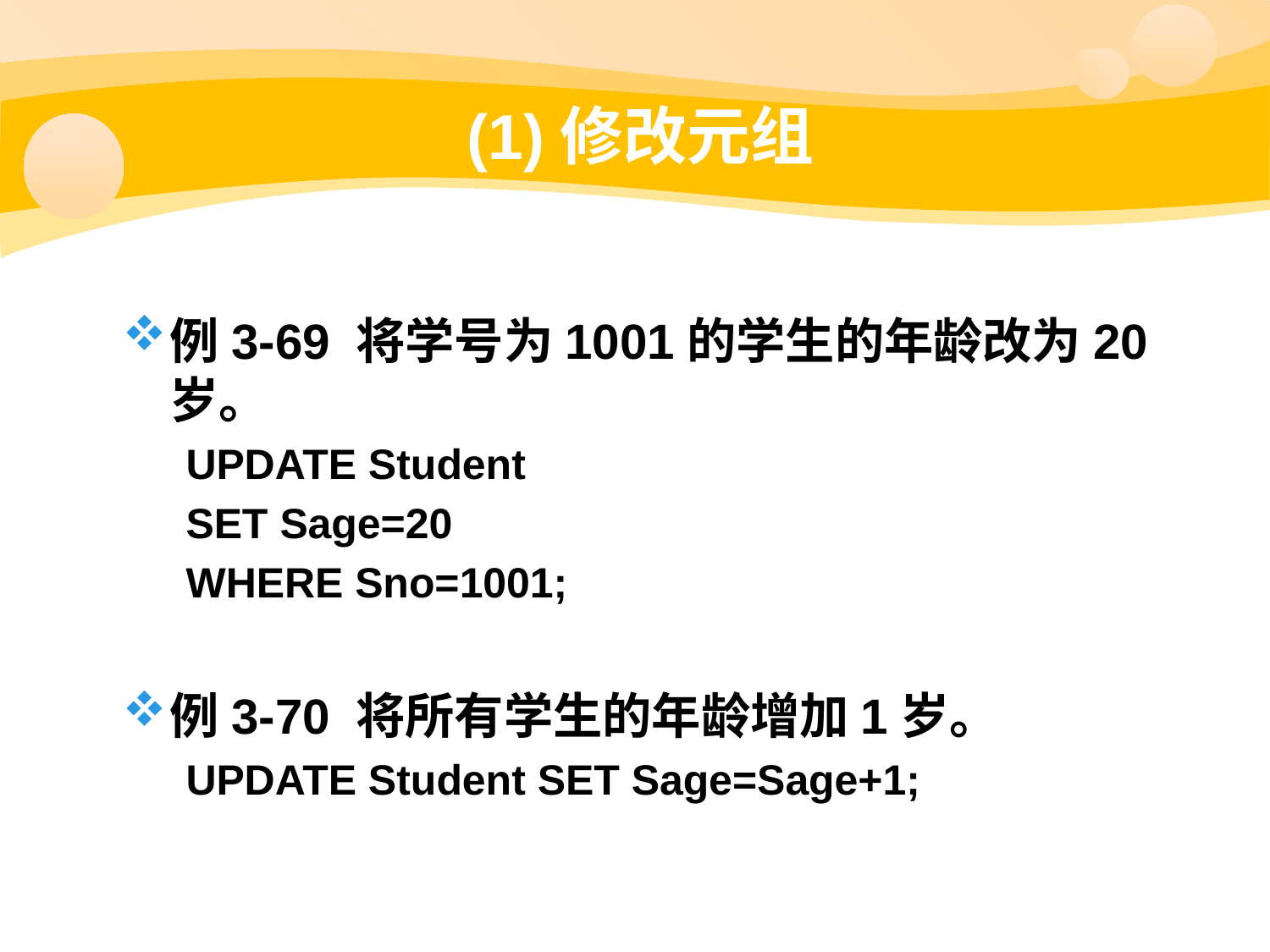

# (1)修改元组
例3-69 将学号为1001的学生的年龄改为20岁。
UPDATE Student
SET Sage=20
WHERE Sno=1001;

例3-70 将所有学生的年龄增加1岁。
UPDATE Student SET Sage=Sage+1;